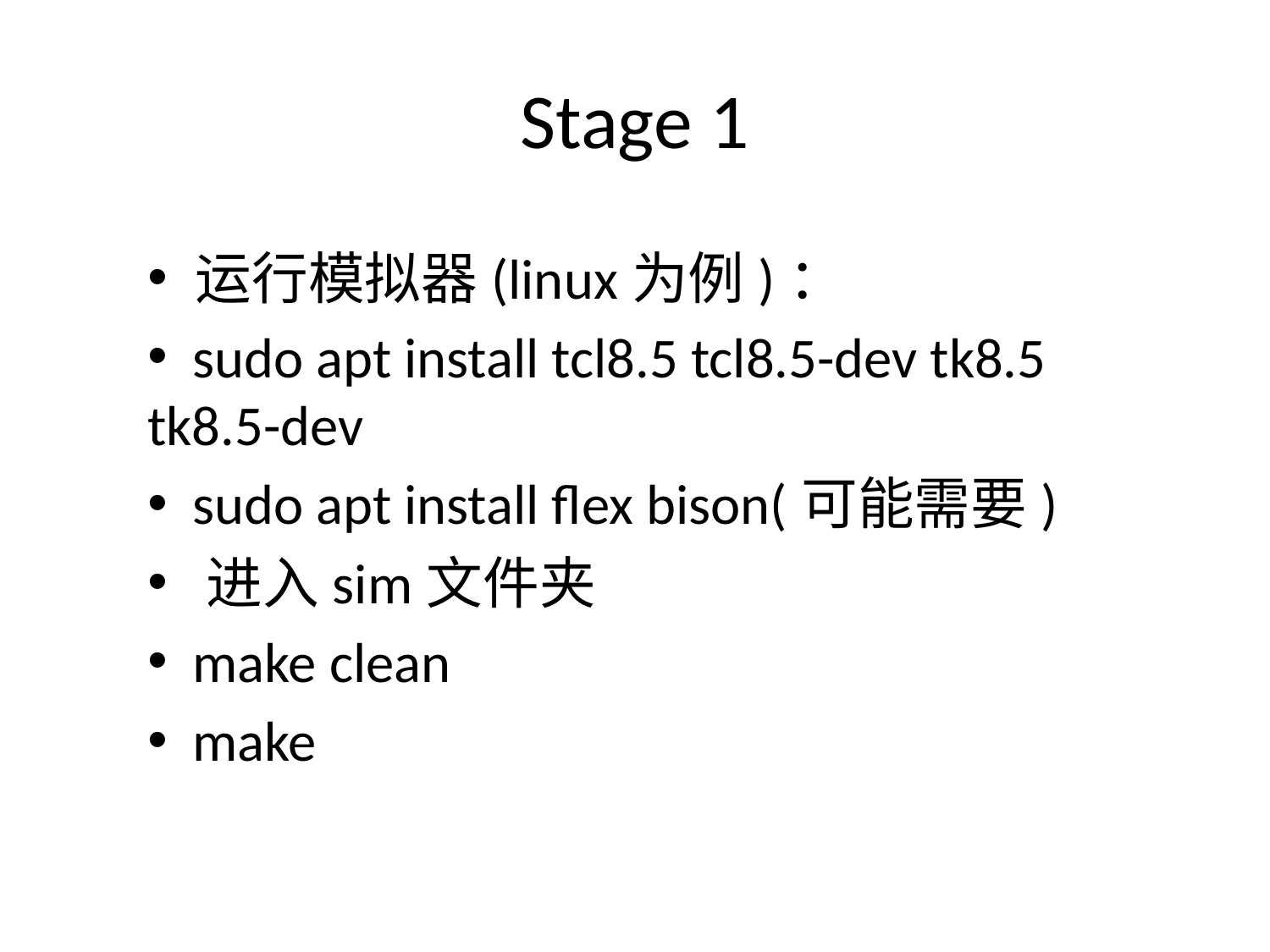

# Stage 1
运行模拟器(linux为例)：
  sudo apt install tcl8.5 tcl8.5-dev tk8.5 tk8.5-dev
  sudo apt install flex bison(可能需要)
  进入sim文件夹
  make clean
  make